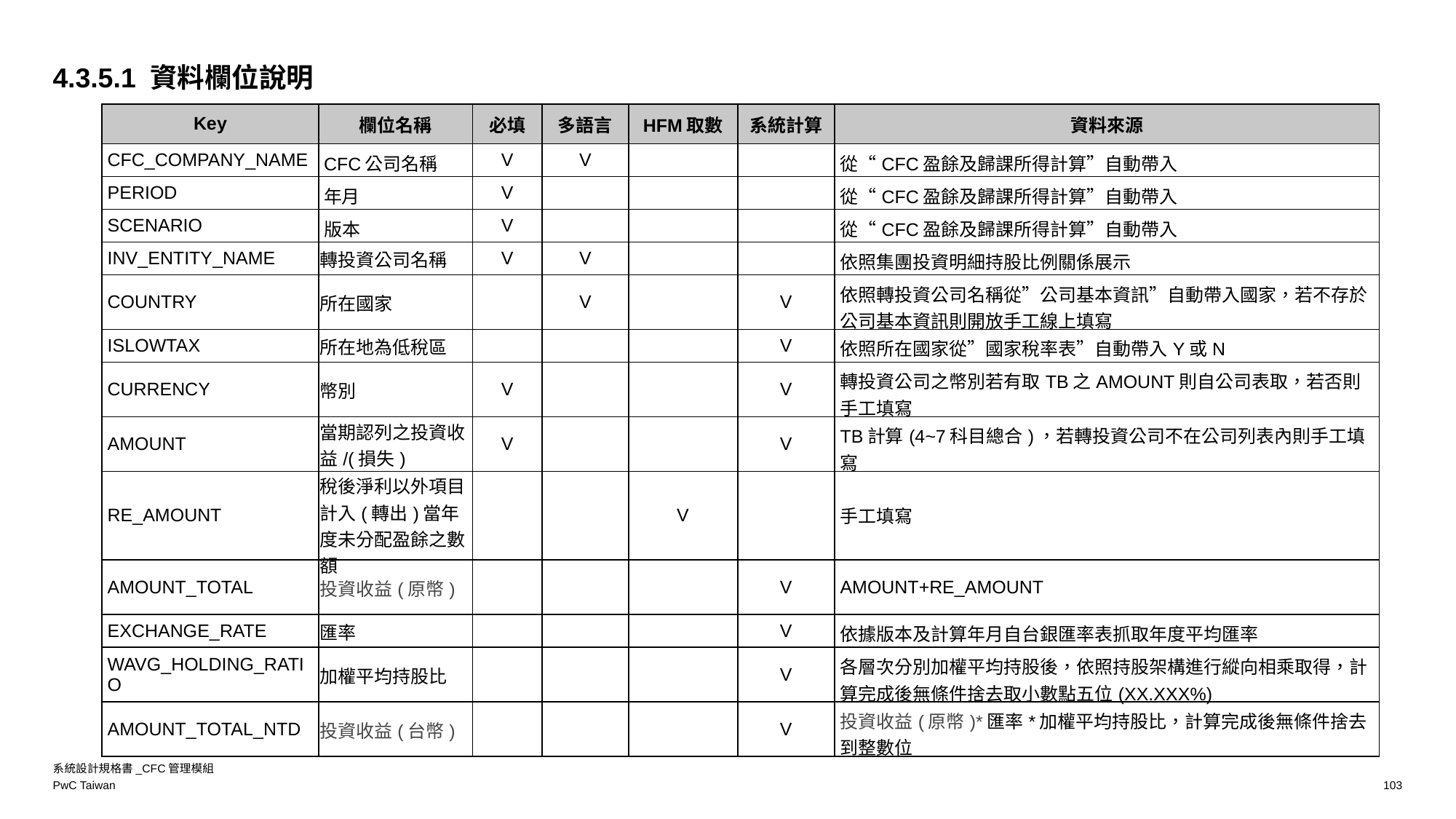

4.3.5.1 資料欄位說明
| Key | 欄位名稱 | 必填 | 多語言 | HFM取數 | 系統計算 | 資料來源 |
| --- | --- | --- | --- | --- | --- | --- |
| CFC\_COMPANY\_NAME | CFC公司名稱 | V | V |  |  | 從“CFC盈餘及歸課所得計算”自動帶入 |
| PERIOD | 年月 | V |  |  |  | 從“CFC盈餘及歸課所得計算”自動帶入 |
| SCENARIO | 版本 | V |  |  |  | 從“CFC盈餘及歸課所得計算”自動帶入 |
| INV\_ENTITY\_NAME | 轉投資公司名稱 | V | V |  |  | 依照集團投資明細持股比例關係展示 |
| COUNTRY | 所在國家 |  | V |  | V | 依照轉投資公司名稱從”公司基本資訊”自動帶入國家，若不存於公司基本資訊則開放手工線上填寫 |
| ISLOWTAX | 所在地為低稅區 |  |  |  | V | 依照所在國家從”國家稅率表”自動帶入Y或N |
| CURRENCY | 幣別 | V |  |  | V | 轉投資公司之幣別若有取TB之AMOUNT則自公司表取，若否則手工填寫 |
| AMOUNT | 當期認列之投資收益/(損失) | V |  |  | V | TB計算(4~7科目總合)，若轉投資公司不在公司列表內則手工填寫 |
| RE\_AMOUNT | 稅後淨利以外項目計入(轉出)當年度未分配盈餘之數額 |  |  | V |  | 手工填寫 |
| AMOUNT\_TOTAL | 投資收益(原幣) |  |  |  | V | AMOUNT+RE\_AMOUNT |
| EXCHANGE\_RATE | 匯率 |  |  |  | V | 依據版本及計算年月自台銀匯率表抓取年度平均匯率 |
| WAVG\_HOLDING\_RATIO | 加權平均持股比 |  |  |  | V | 各層次分別加權平均持股後，依照持股架構進行縱向相乘取得，計算完成後無條件捨去取小數點五位(XX.XXX%) |
| AMOUNT\_TOTAL\_NTD | 投資收益(台幣) |  |  |  | V | 投資收益(原幣)\*匯率\*加權平均持股比，計算完成後無條件捨去到整數位 |
系統設計規格書_CFC管理模組
103